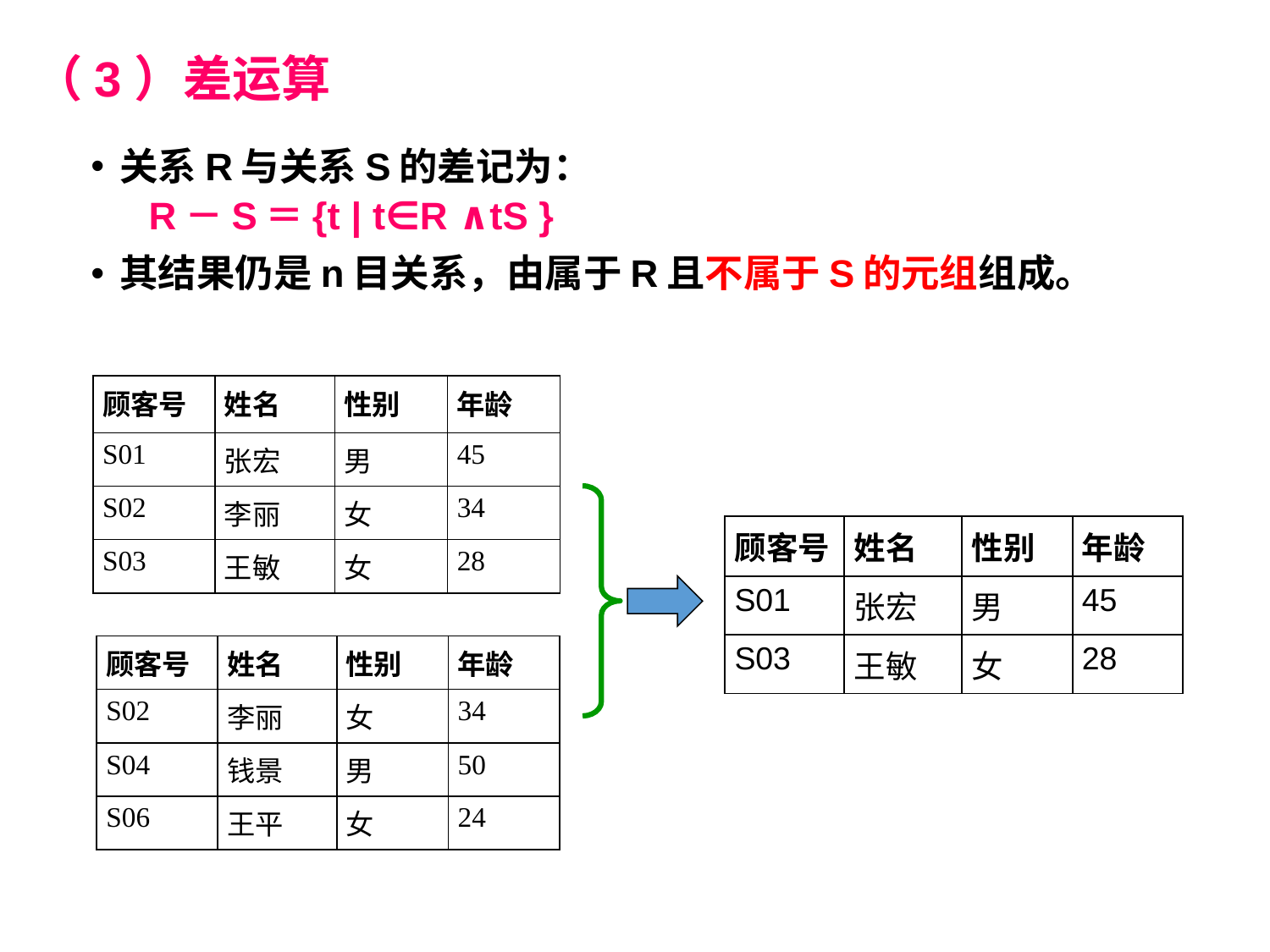

# （3）差运算
关系R与关系S的差记为：
R－S＝{t | t∈R ∧tS }
其结果仍是n目关系，由属于R且不属于S的元组组成。
| 顾客号 | 姓名 | 性别 | 年龄 |
| --- | --- | --- | --- |
| S01 | 张宏 | 男 | 45 |
| S02 | 李丽 | 女 | 34 |
| S03 | 王敏 | 女 | 28 |

| 顾客号 | 姓名 | 性别 | 年龄 |
| --- | --- | --- | --- |
| S01 | 张宏 | 男 | 45 |
| S03 | 王敏 | 女 | 28 |

| 顾客号 | 姓名 | 性别 | 年龄 |
| --- | --- | --- | --- |
| S02 | 李丽 | 女 | 34 |
| S04 | 钱景 | 男 | 50 |
| S06 | 王平 | 女 | 24 |